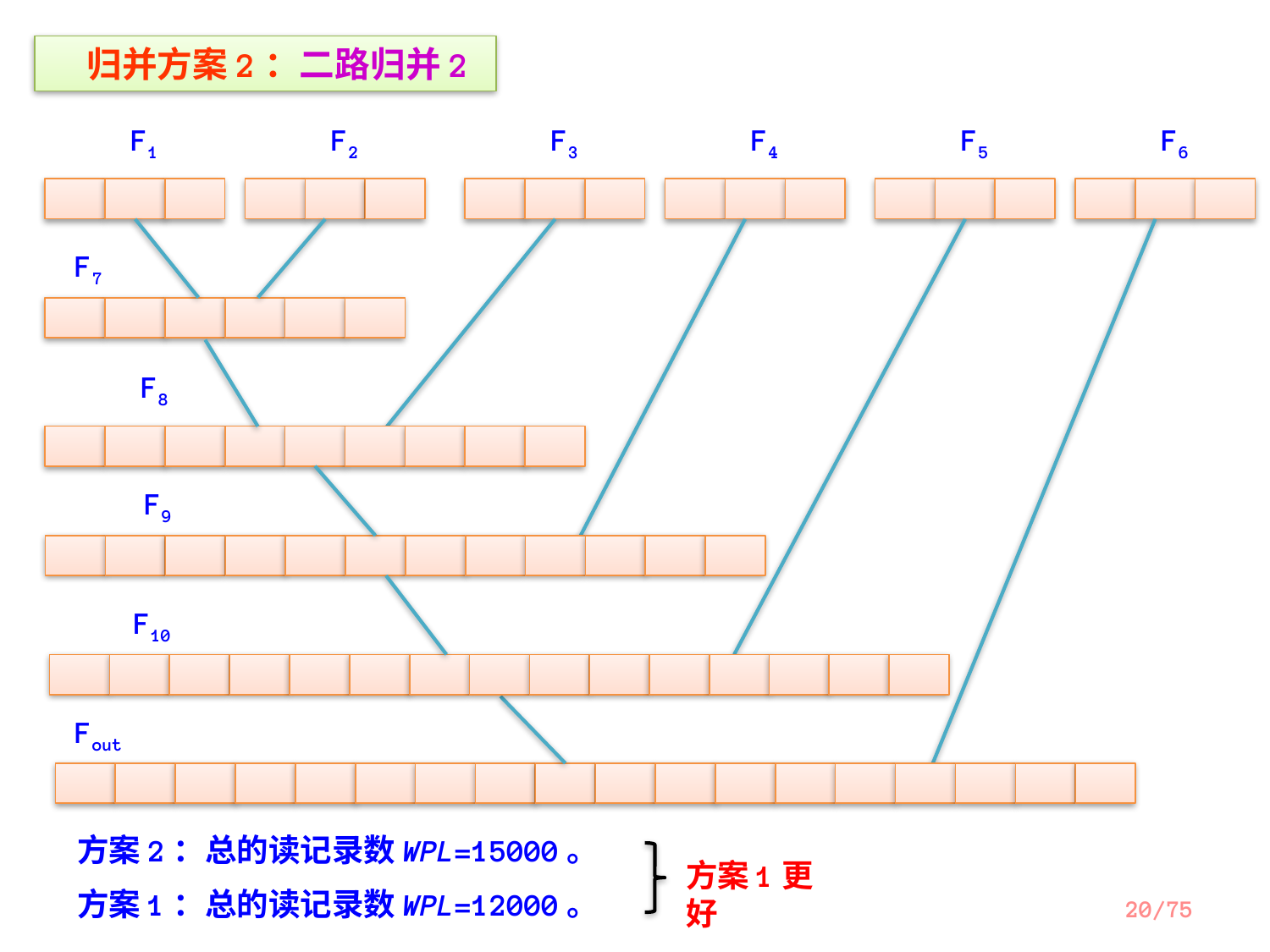

归并方案2：二路归并2
F3
F4
F1
F2
F5
F6

F8

F9

Fout

F10

F7

方案2：总的读记录数WPL=15000。
方案1：总的读记录数WPL=12000。

方案1更好
20/75